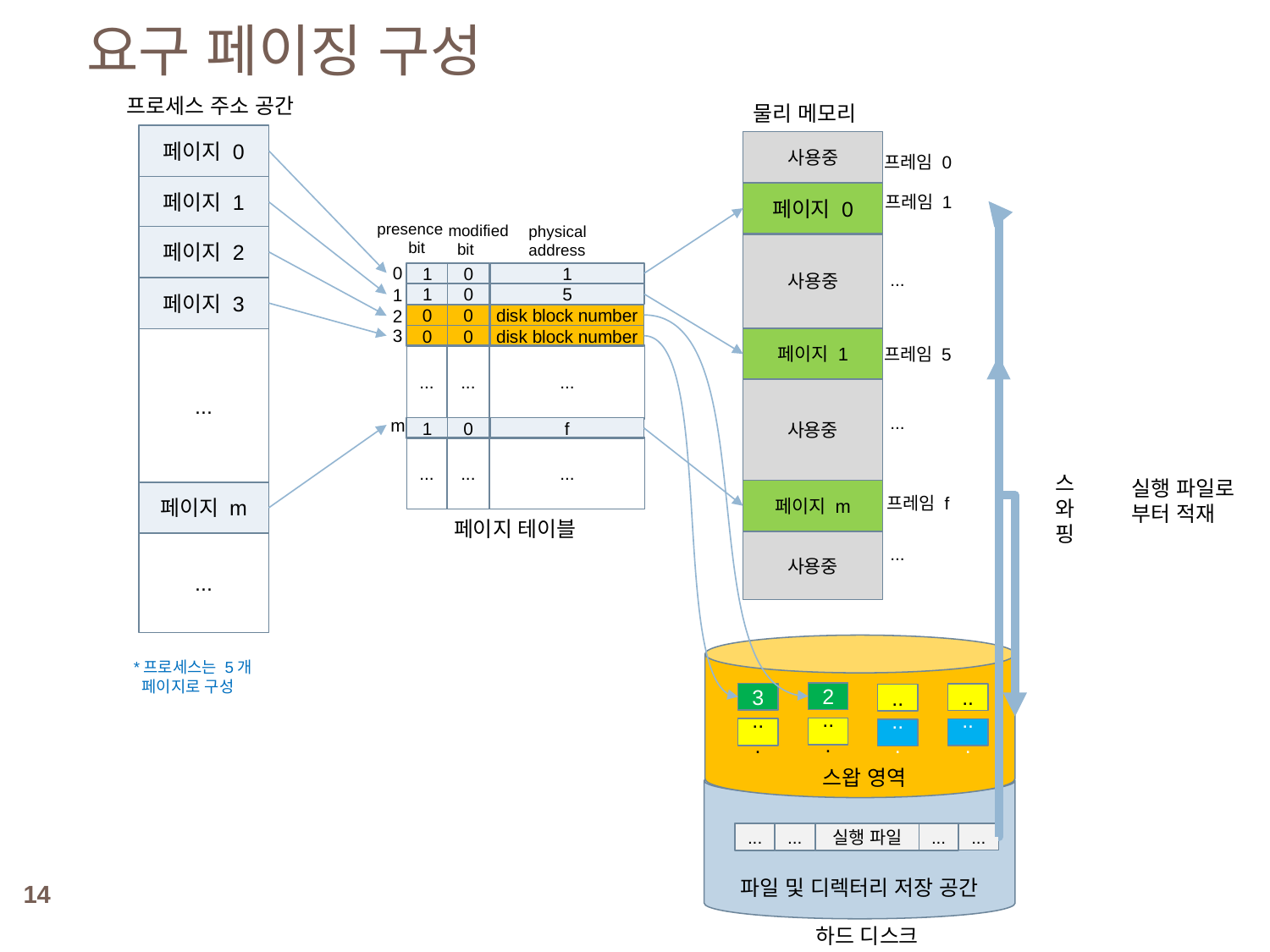

요구 페이징 구성
프로세스 주소 공간
물리 메모리
페이지 0
사용중
프레임 0
페이지 1
프레임 1
페이지 0
presence
       bit
modified
  bit
physical
address
페이지 2
사용중
0
...
1
0
1
1
페이지 3
1
0
5
2
0
0
disk block number
3
0
0
disk block number
페이지 1
...
프레임 5
...
...
...
사용중
...
m
1
0
f
...
...
...
스
와
핑
실행 파일로
부터 적재
페이지 m
페이지 m
프레임 f
페이지 테이블
사용중
...
...

*프로세스는 5개
 페이지로 구성
2
3
..
..
...
...
...
...
스왑 영역

파일 및 디렉터리 저장 공간

...
...
...
실행 파일
...
14
하드 디스크